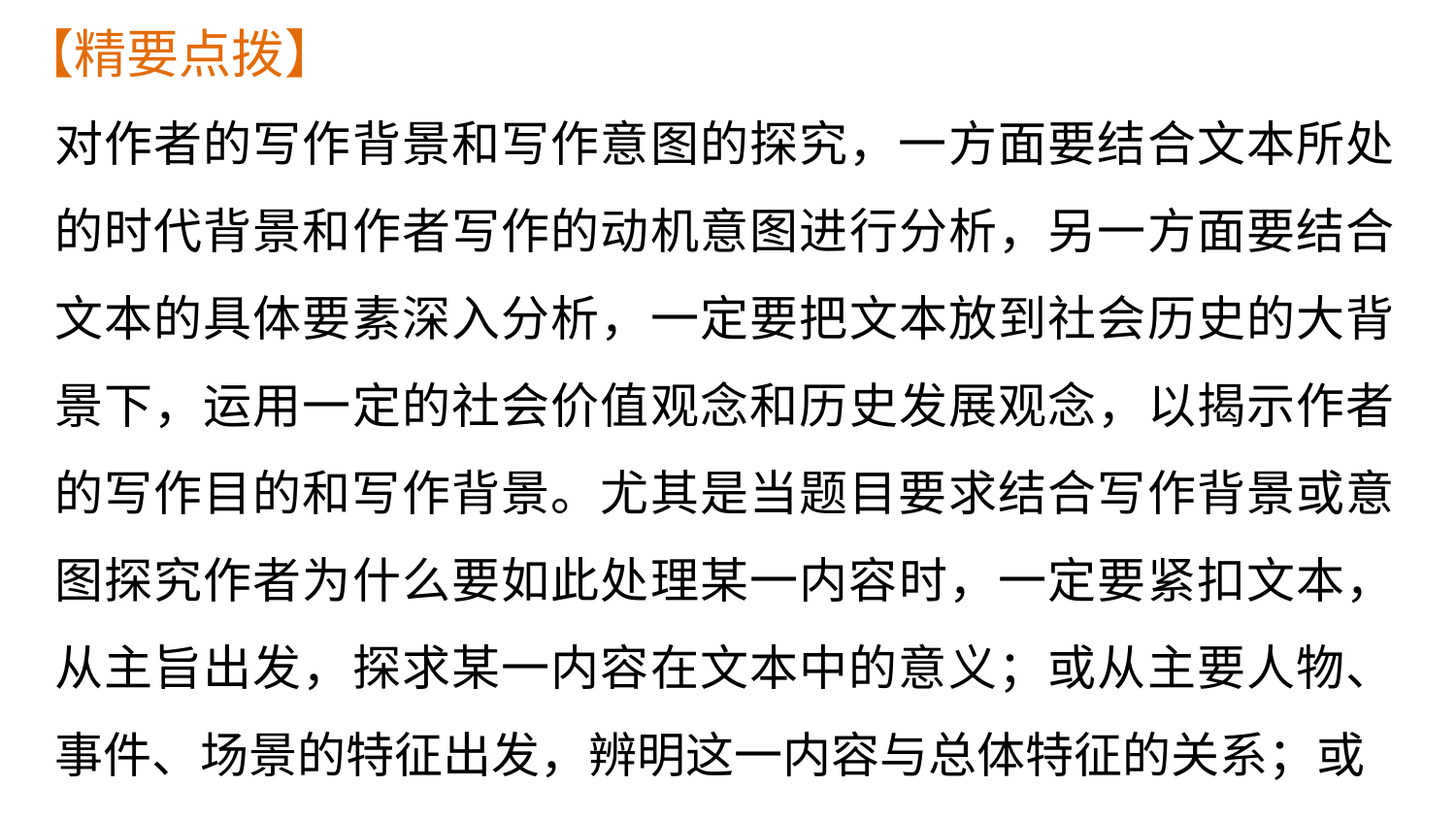

【精要点拨】
对作者的写作背景和写作意图的探究，一方面要结合文本所处的时代背景和作者写作的动机意图进行分析，另一方面要结合文本的具体要素深入分析，一定要把文本放到社会历史的大背景下，运用一定的社会价值观念和历史发展观念，以揭示作者的写作目的和写作背景。尤其是当题目要求结合写作背景或意图探究作者为什么要如此处理某一内容时，一定要紧扣文本，从主旨出发，探求某一内容在文本中的意义；或从主要人物、事件、场景的特征出发，辨明这一内容与总体特征的关系；或